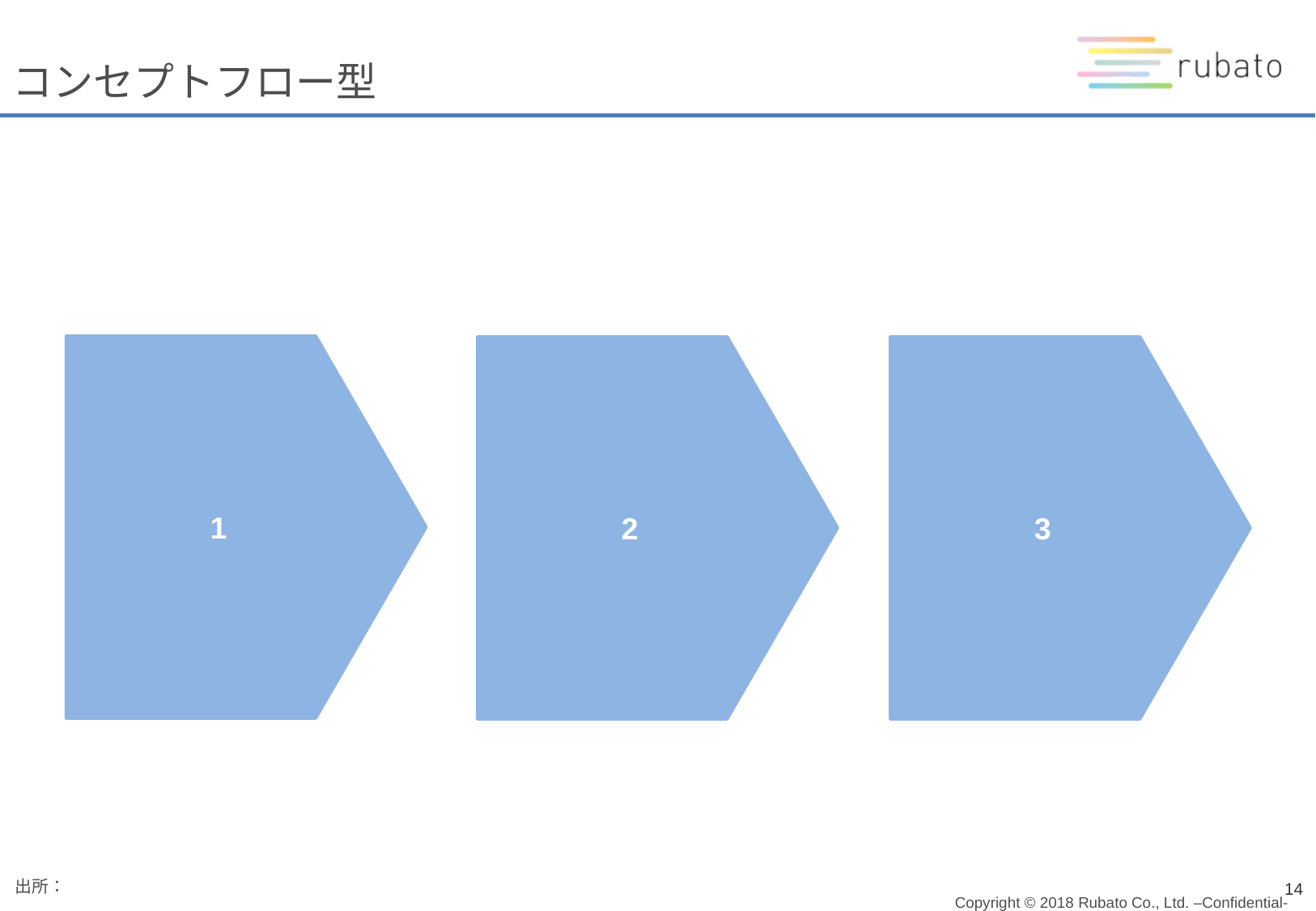

# コンセプトフロー型

1
2
3
出所：
14